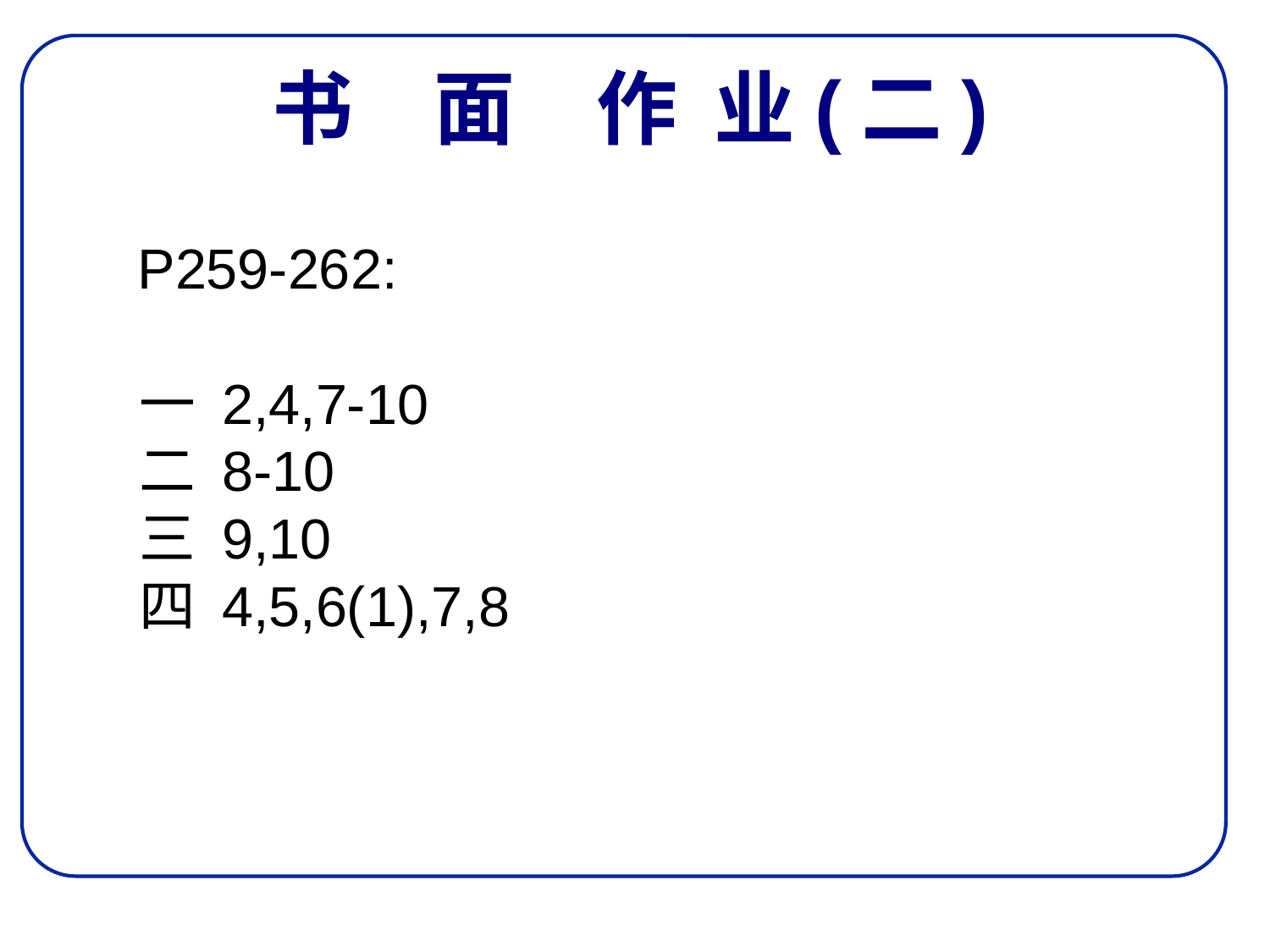

# 书　面　作  业(二)
    P259-262:

    一 2,4,7-10
    二 8-10
    三 9,10
    四 4,5,6(1),7,8